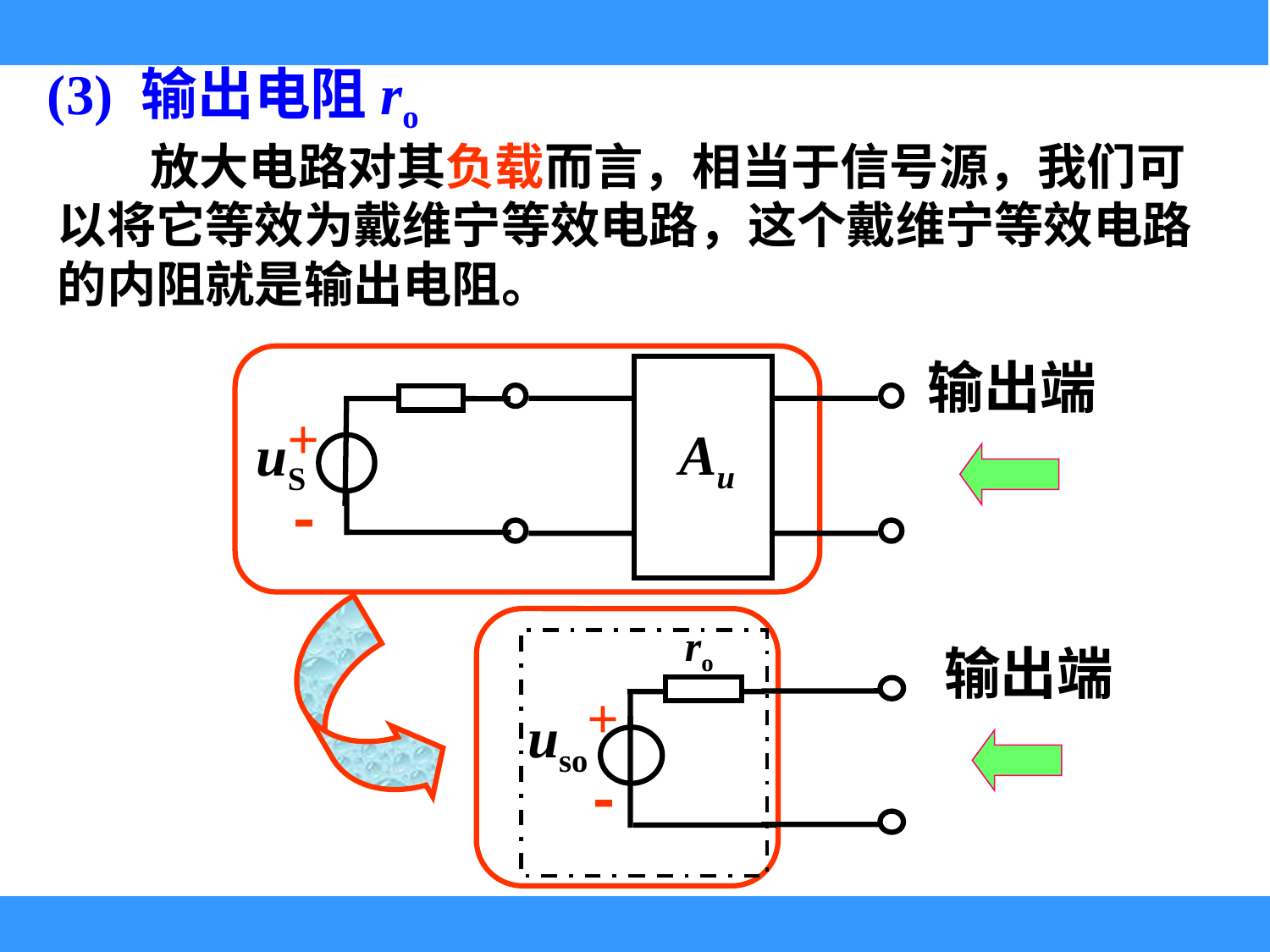

(3) 输出电阻ro
放大电路对其负载而言，相当于信号源，我们可以将它等效为戴维宁等效电路，这个戴维宁等效电路的内阻就是输出电阻。

输出端

+

Au
uS

-

ro

输出端
+
-

uso